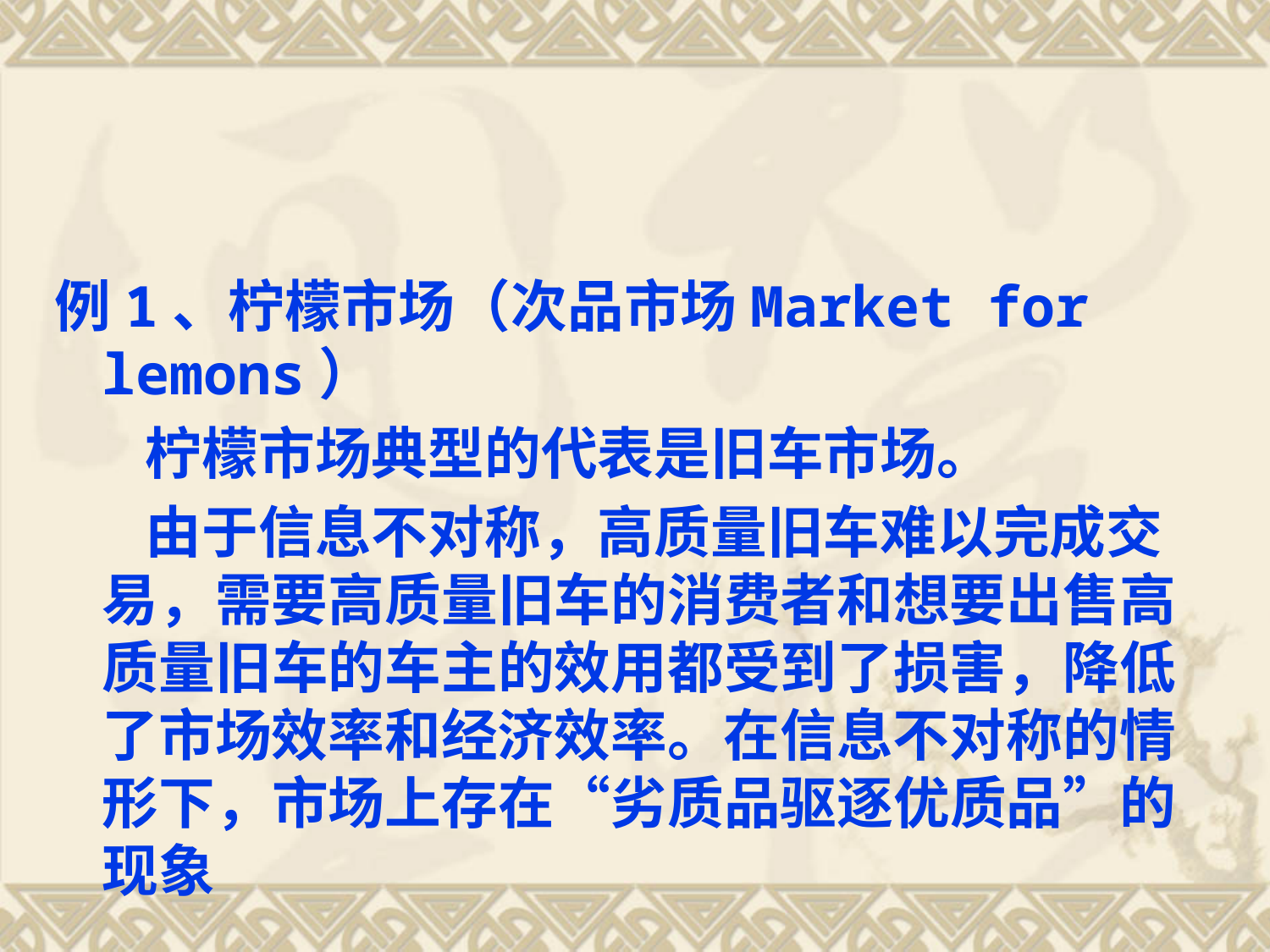

例1、柠檬市场（次品市场Market for lemons）
      柠檬市场典型的代表是旧车市场。
      由于信息不对称，高质量旧车难以完成交易，需要高质量旧车的消费者和想要出售高质量旧车的车主的效用都受到了损害，降低了市场效率和经济效率。在信息不对称的情形下，市场上存在“劣质品驱逐优质品”的现象